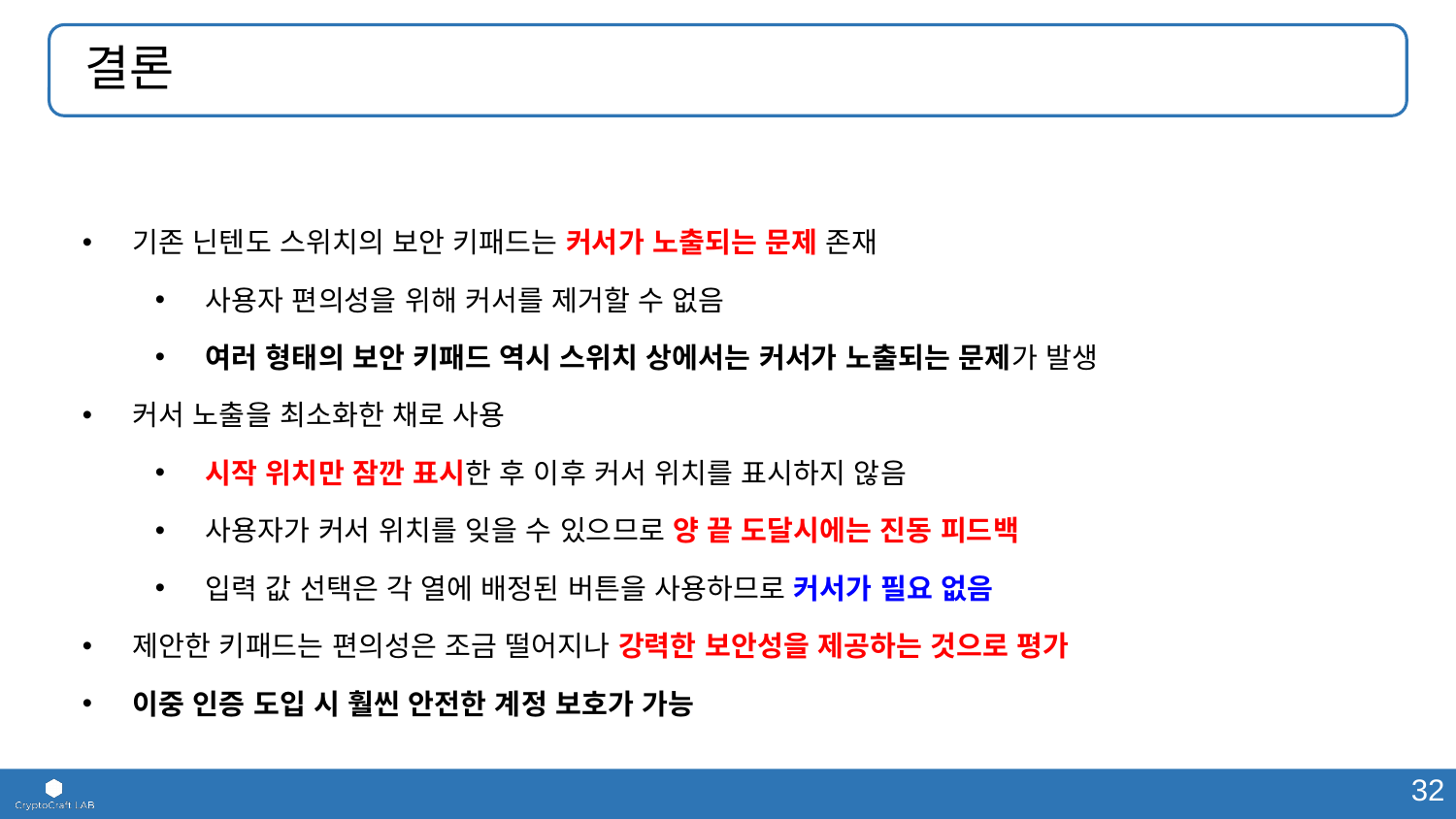

# 결론
기존 닌텐도 스위치의 보안 키패드는 커서가 노출되는 문제 존재
사용자 편의성을 위해 커서를 제거할 수 없음
여러 형태의 보안 키패드 역시 스위치 상에서는 커서가 노출되는 문제가 발생
커서 노출을 최소화한 채로 사용
시작 위치만 잠깐 표시한 후 이후 커서 위치를 표시하지 않음
사용자가 커서 위치를 잊을 수 있으므로 양 끝 도달시에는 진동 피드백
입력 값 선택은 각 열에 배정된 버튼을 사용하므로 커서가 필요 없음
제안한 키패드는 편의성은 조금 떨어지나 강력한 보안성을 제공하는 것으로 평가
이중 인증 도입 시 훨씬 안전한 계정 보호가 가능